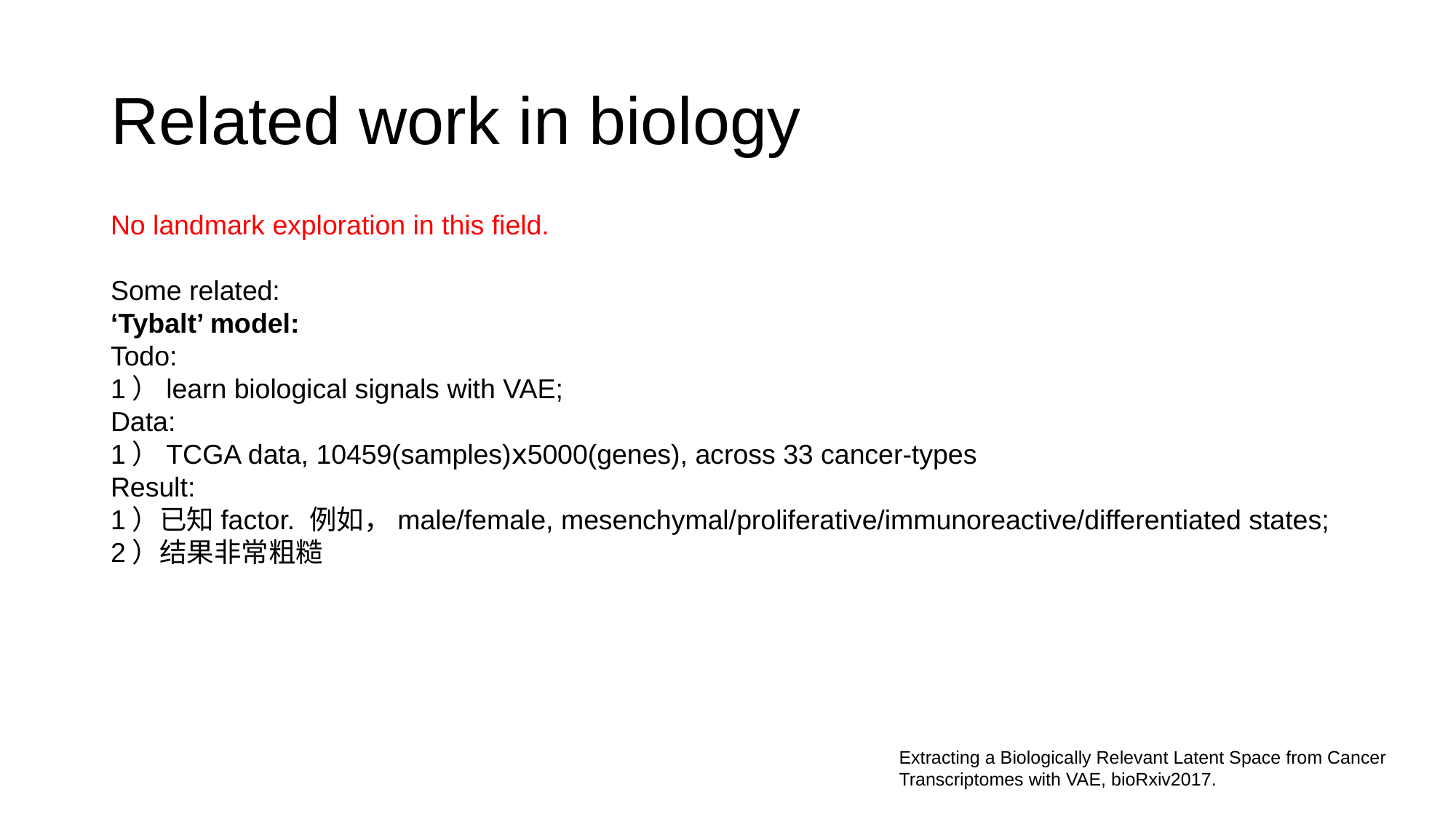

# Related work in biology
No landmark exploration in this field.

Some related:
‘Tybalt’ model:
Todo:
1）learn biological signals with VAE;
Data:
1）TCGA data, 10459(samples)ⅹ5000(genes), across 33 cancer-types
Result:
1）已知factor. 例如，male/female, mesenchymal/proliferative/immunoreactive/differentiated states;
2）结果非常粗糙
Extracting a Biologically Relevant Latent Space from Cancer Transcriptomes with VAE, bioRxiv2017.